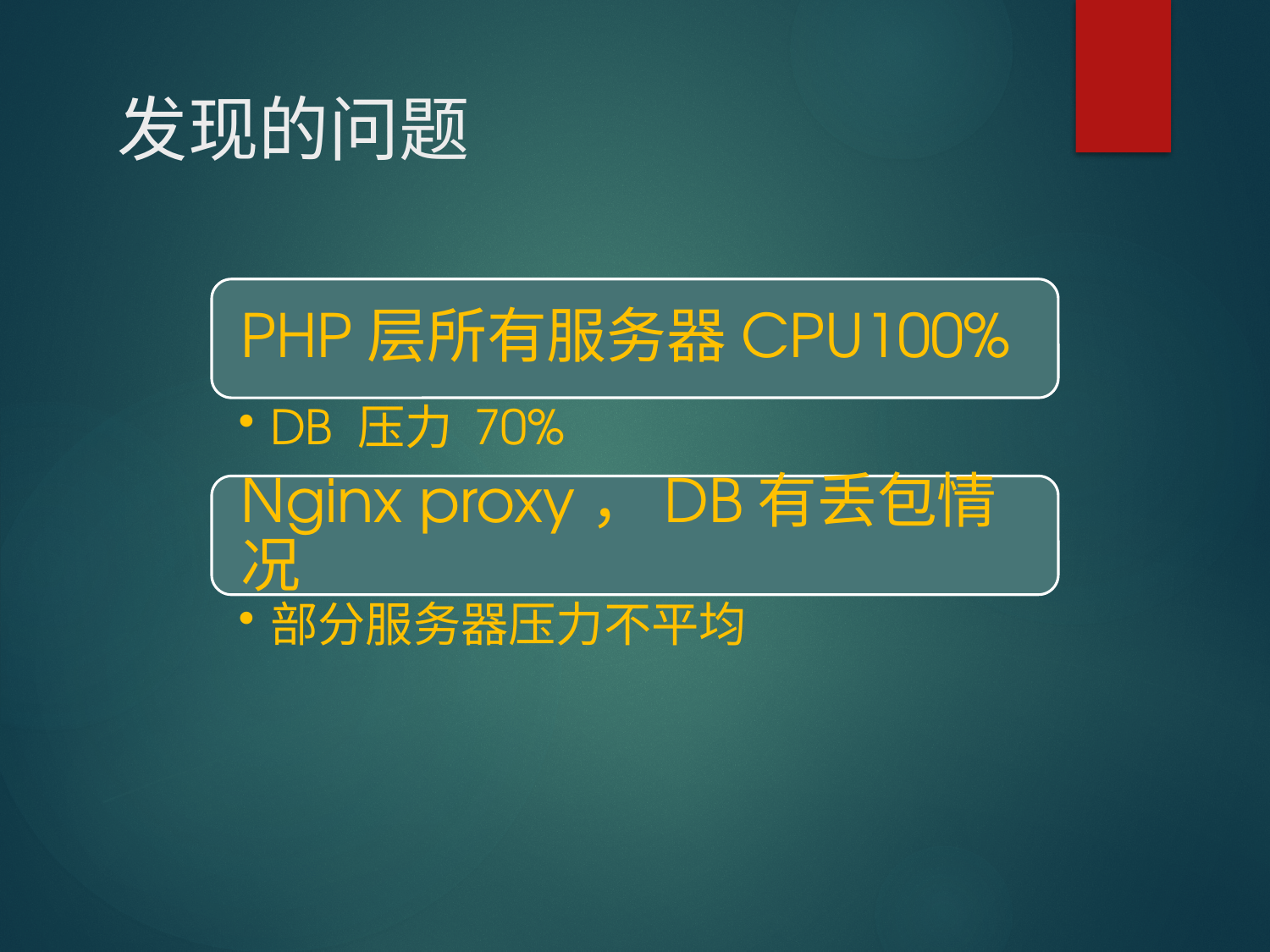

# 发现的问题
PHP层所有服务器CPU100%
DB 压力 70%
Nginx proxy，DB有丢包情况
部分服务器压力不平均